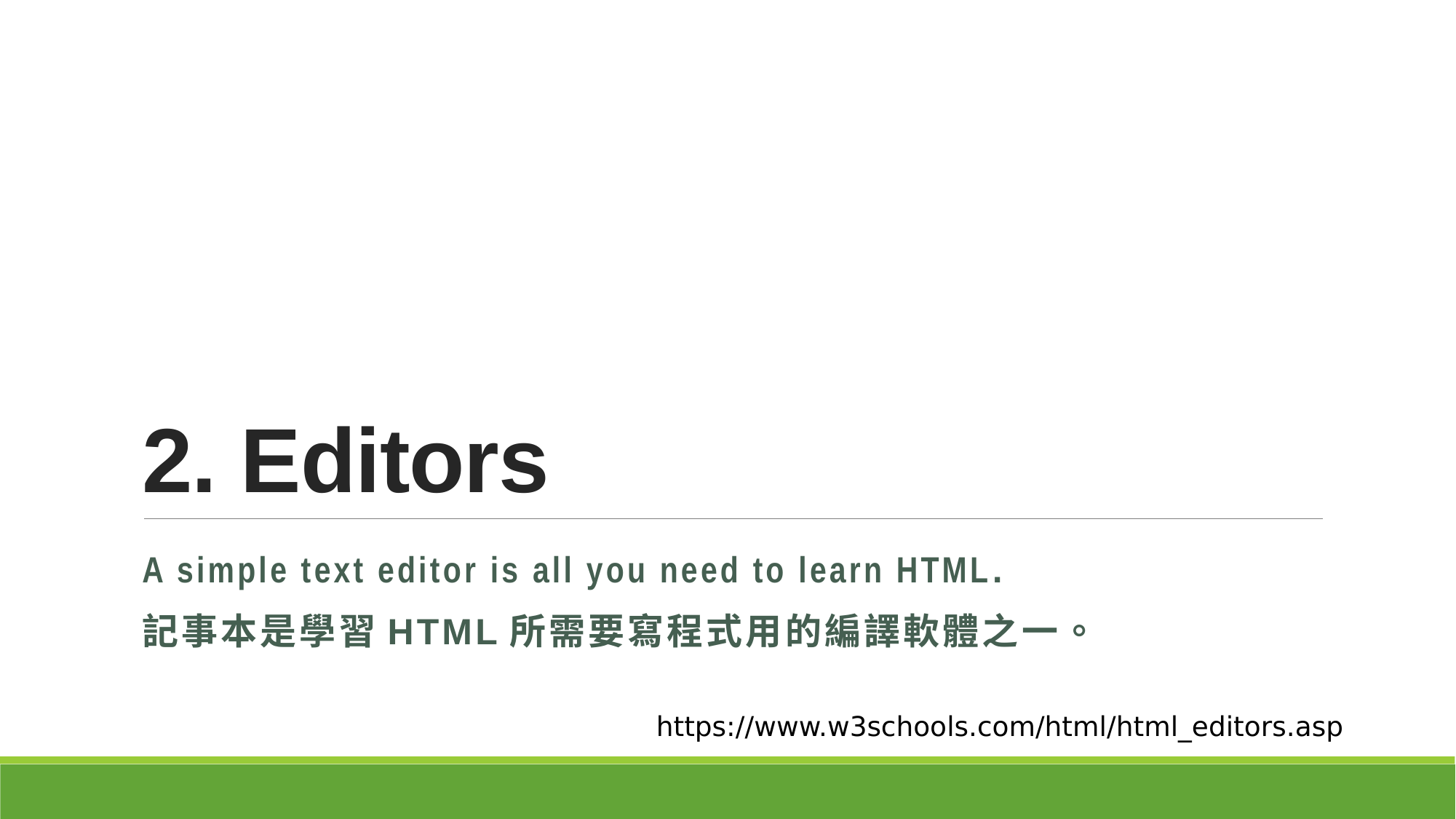

# 2. Editors
A simple text editor is all you need to learn HTML.
記事本是學習HTML所需要寫程式用的編譯軟體之一。

https://www.w3schools.com/html/html_editors.asp